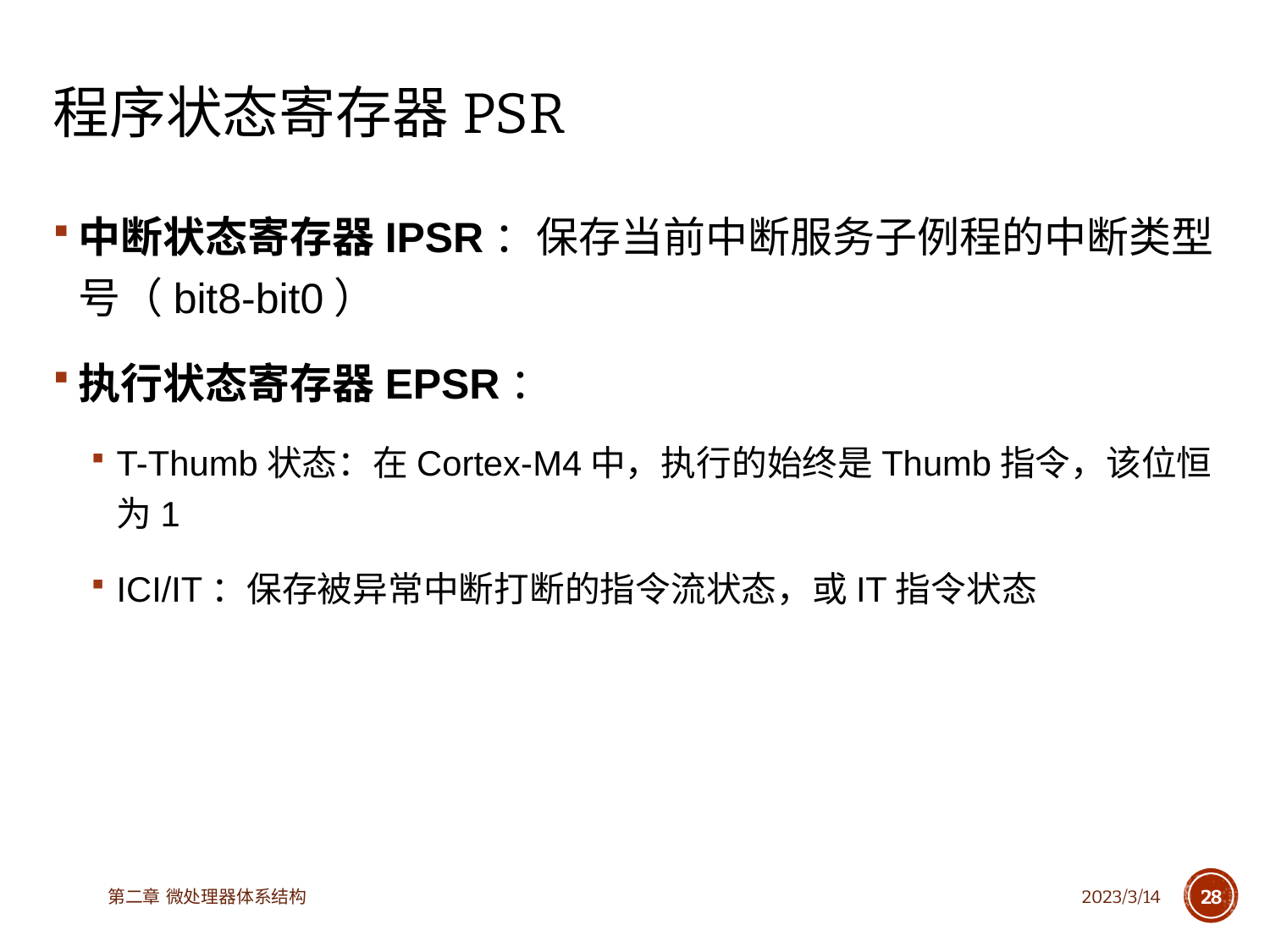

# 程序状态寄存器PSR
中断状态寄存器IPSR：保存当前中断服务子例程的中断类型号（bit8-bit0）
执行状态寄存器EPSR：
T-Thumb状态：在Cortex-M4中，执行的始终是Thumb指令，该位恒为1
ICI/IT：保存被异常中断打断的指令流状态，或IT指令状态
第二章 微处理器体系结构
2023/3/14
28